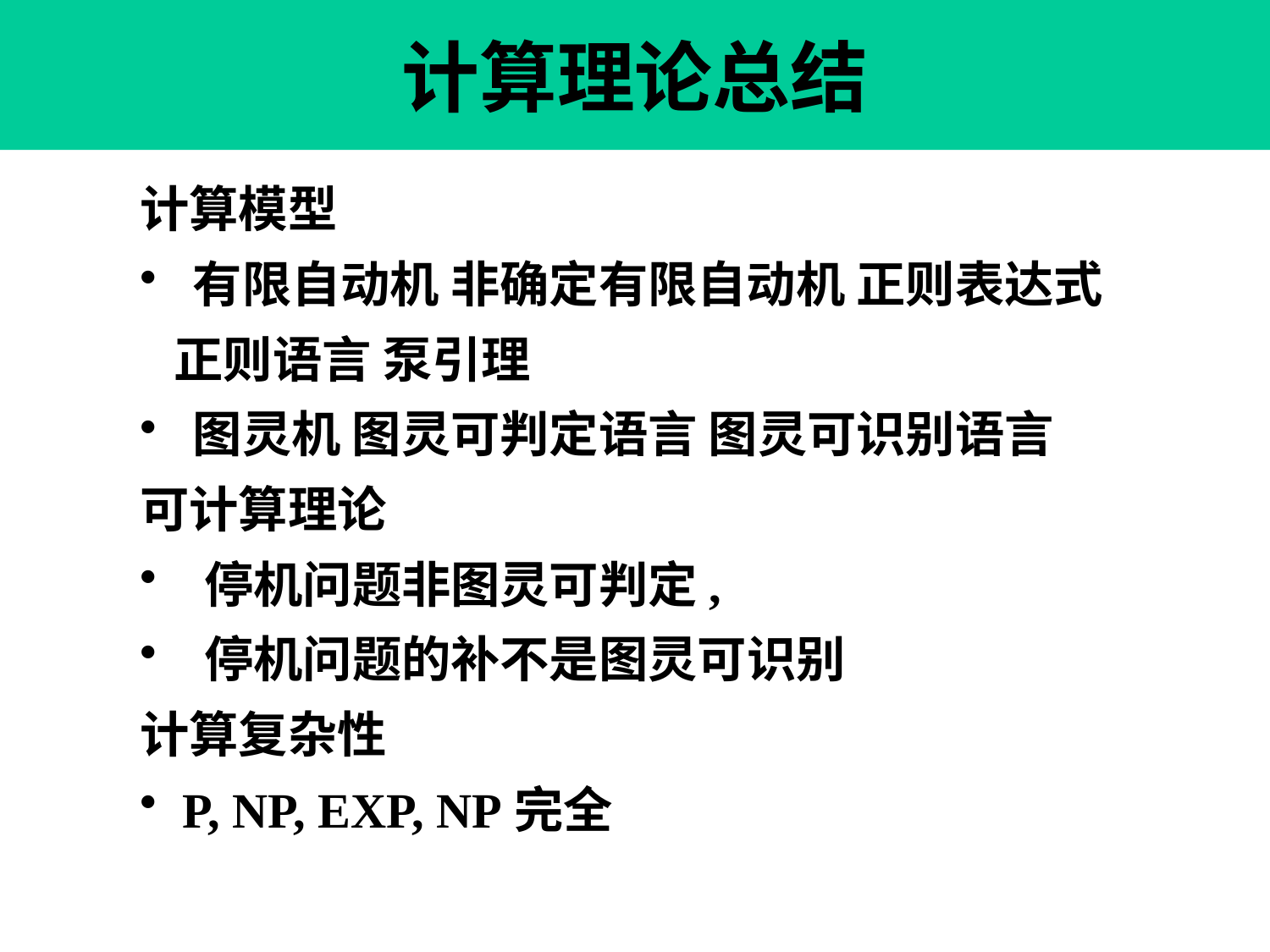

# 计算理论总结
计算模型
 有限自动机 非确定有限自动机 正则表达式
  正则语言 泵引理
 图灵机 图灵可判定语言 图灵可识别语言
可计算理论
  停机问题非图灵可判定,
  停机问题的补不是图灵可识别
计算复杂性
 P, NP, EXP, NP完全